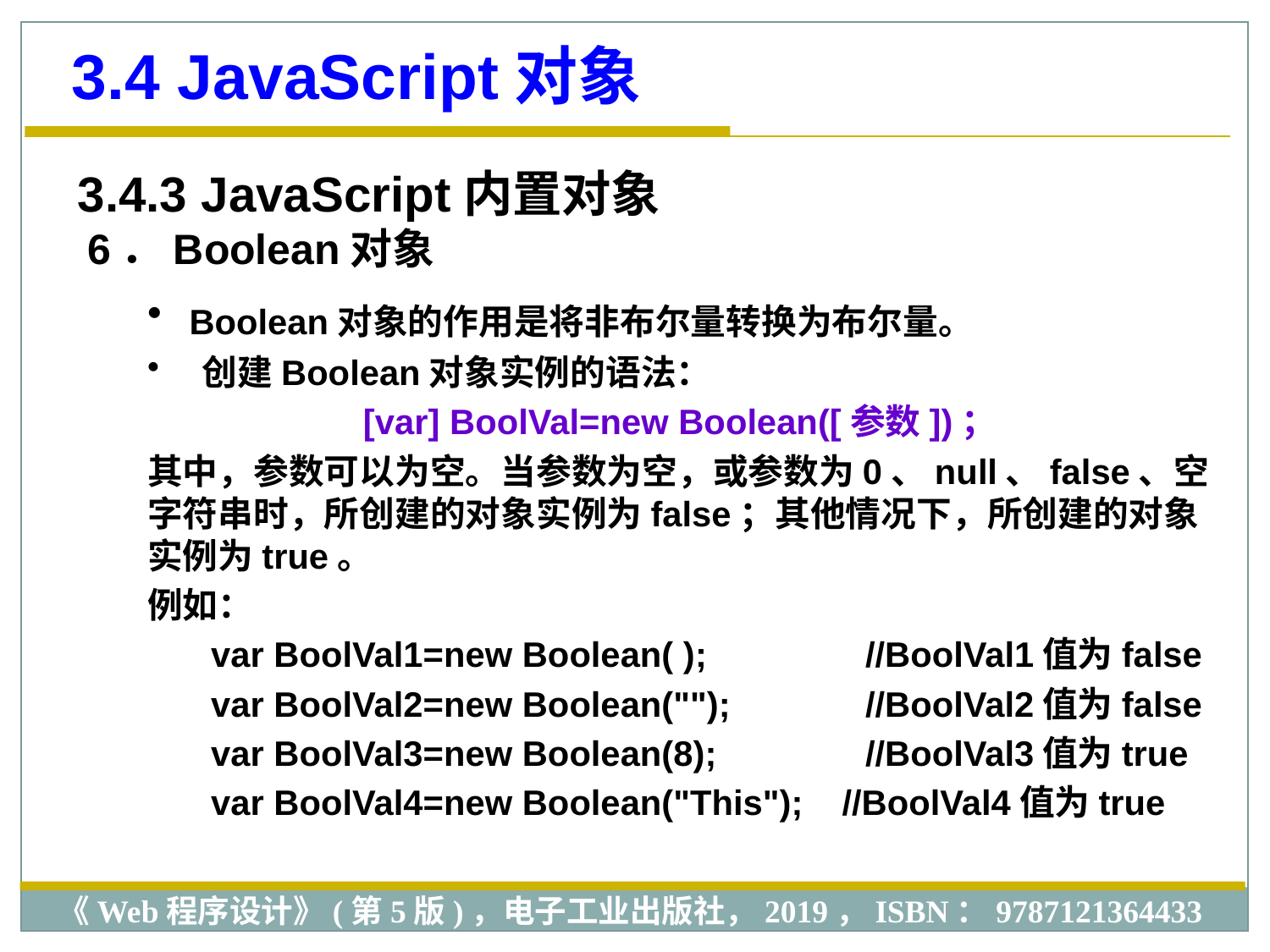

3.4 JavaScript对象
3.4.3 JavaScript内置对象
6．Boolean对象
 Boolean对象的作用是将非布尔量转换为布尔量。
  创建Boolean对象实例的语法：
[var] BoolVal=new Boolean([参数])；
其中，参数可以为空。当参数为空，或参数为0、null、false、空字符串时，所创建的对象实例为false；其他情况下，所创建的对象实例为true。
例如：
var BoolVal1=new Boolean( );   	  //BoolVal1值为false
var BoolVal2=new Boolean("");   	  //BoolVal2值为false
var BoolVal3=new Boolean(8);    	  //BoolVal3值为true
var BoolVal4=new Boolean("This");    //BoolVal4值为true